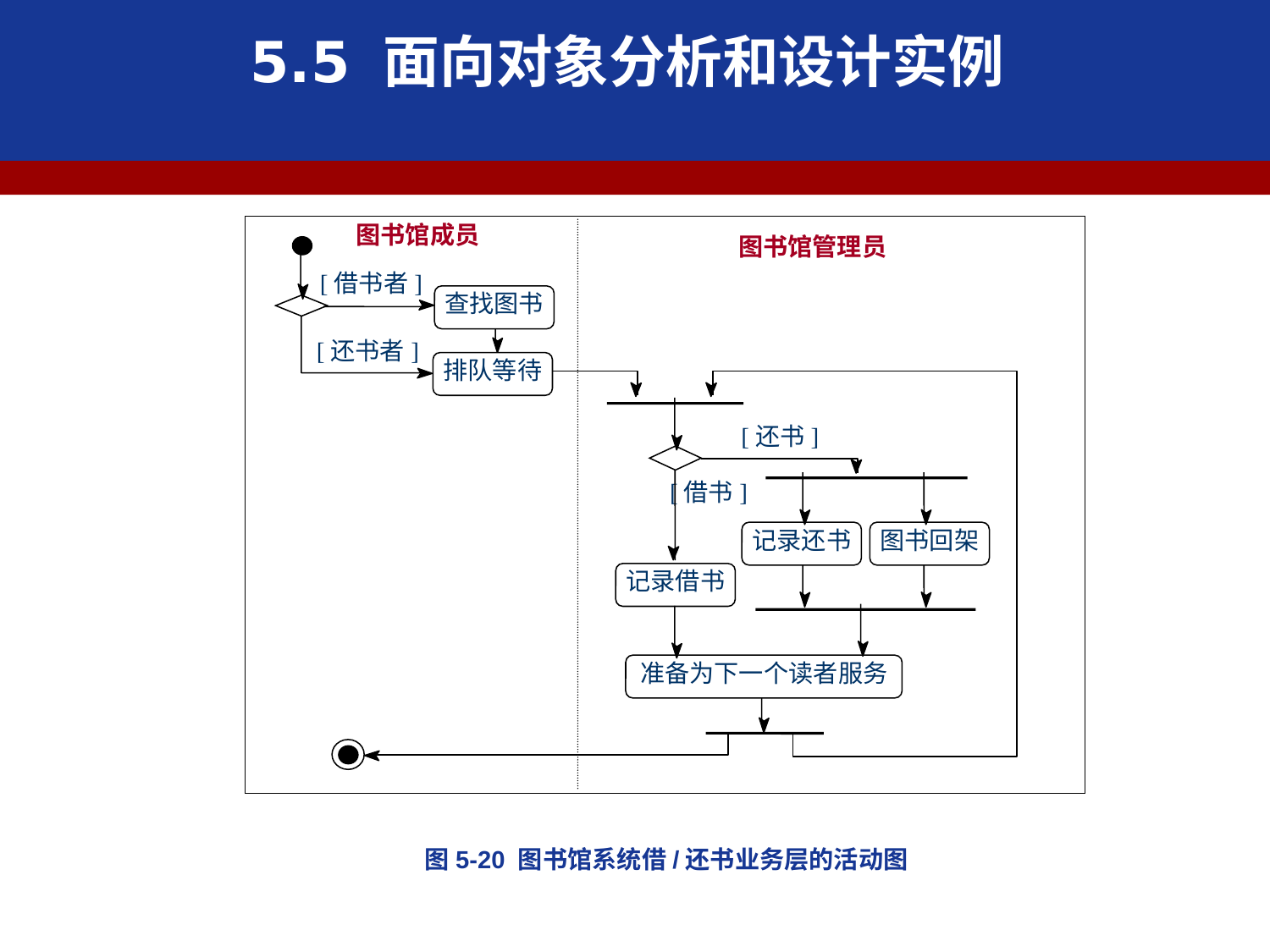

5.5 面向对象分析和设计实例

图书馆成员

[借书者]
查找图书

[还书者]
排队等待

图书馆管理员

图5-20 图书馆系统借/还书业务层的活动图

[还书]

[借书]

记录还书
图书回架

记录借书

准备为下一个读者服务